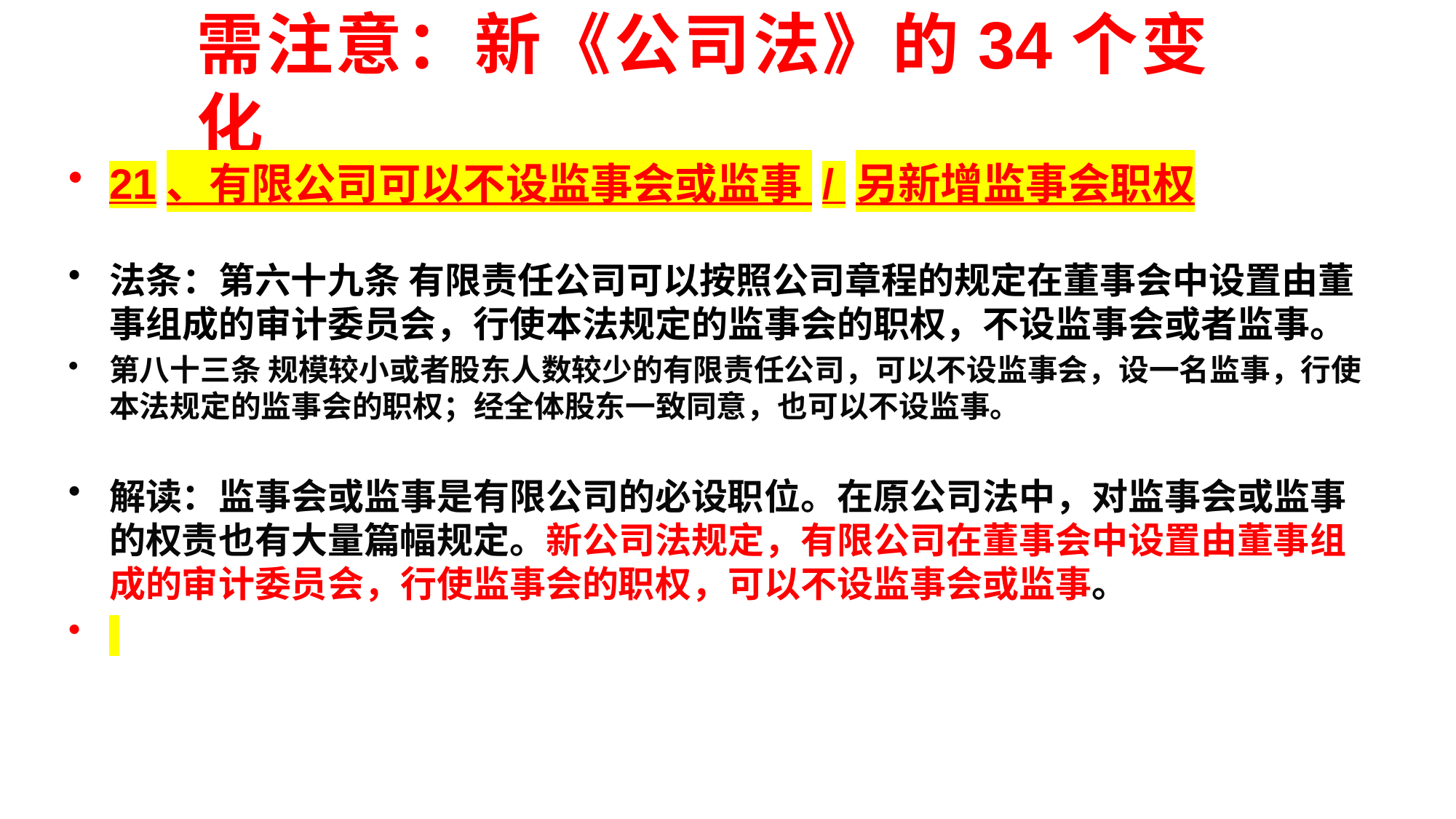

# 需注意：新《公司法》的34个变化
21、有限公司可以不设监事会或监事 / 另新增监事会职权

法条：第六十九条 有限责任公司可以按照公司章程的规定在董事会中设置由董事组成的审计委员会，行使本法规定的监事会的职权，不设监事会或者监事。
第八十三条 规模较小或者股东人数较少的有限责任公司，可以不设监事会，设一名监事，行使本法规定的监事会的职权；经全体股东一致同意，也可以不设监事。

解读：监事会或监事是有限公司的必设职位。在原公司法中，对监事会或监事的权责也有大量篇幅规定。新公司法规定，有限公司在董事会中设置由董事组成的审计委员会，行使监事会的职权，可以不设监事会或监事。